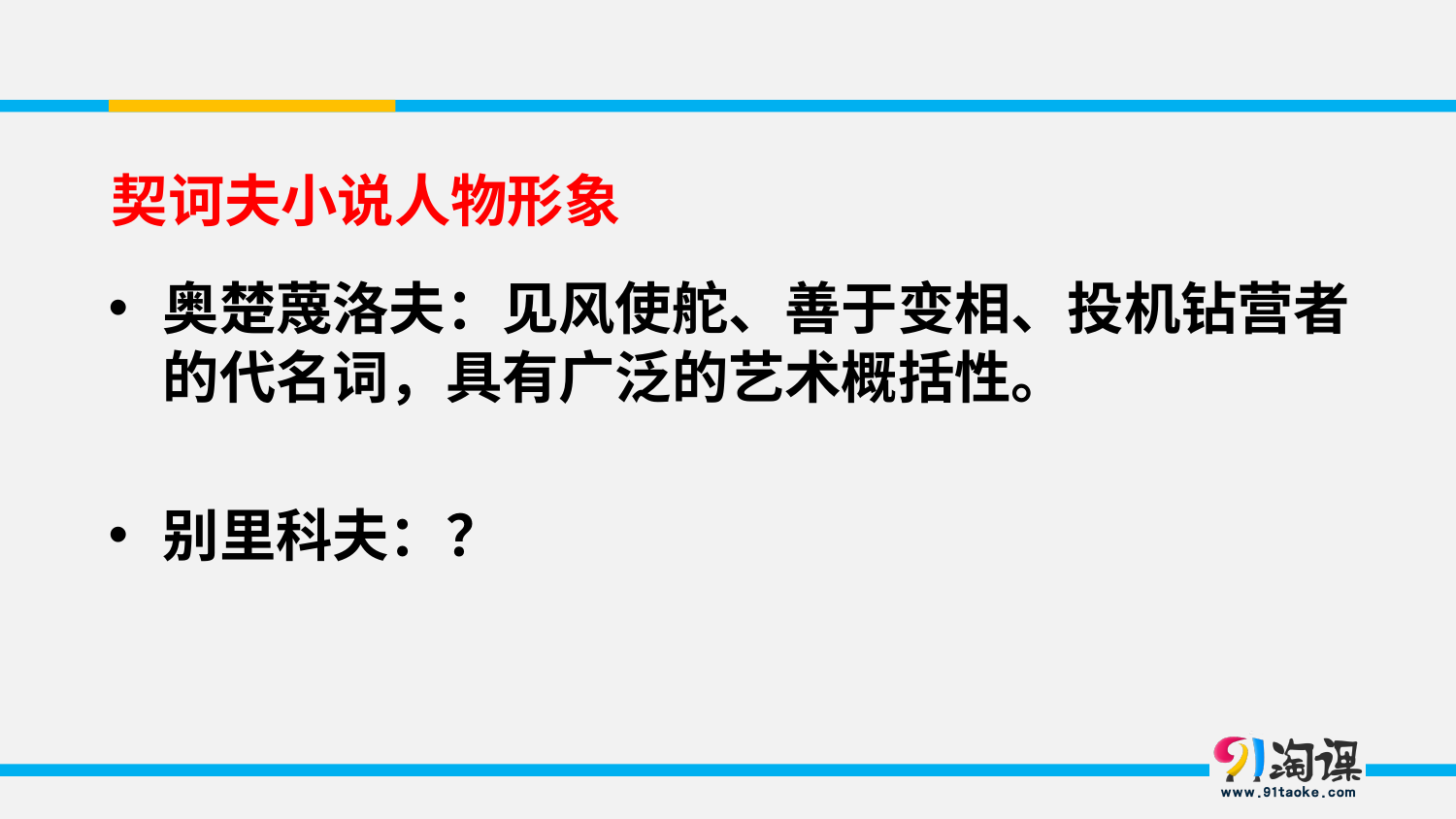

契诃夫小说人物形象
奥楚蔑洛夫：见风使舵、善于变相、投机钻营者的代名词，具有广泛的艺术概括性。

别里科夫：？